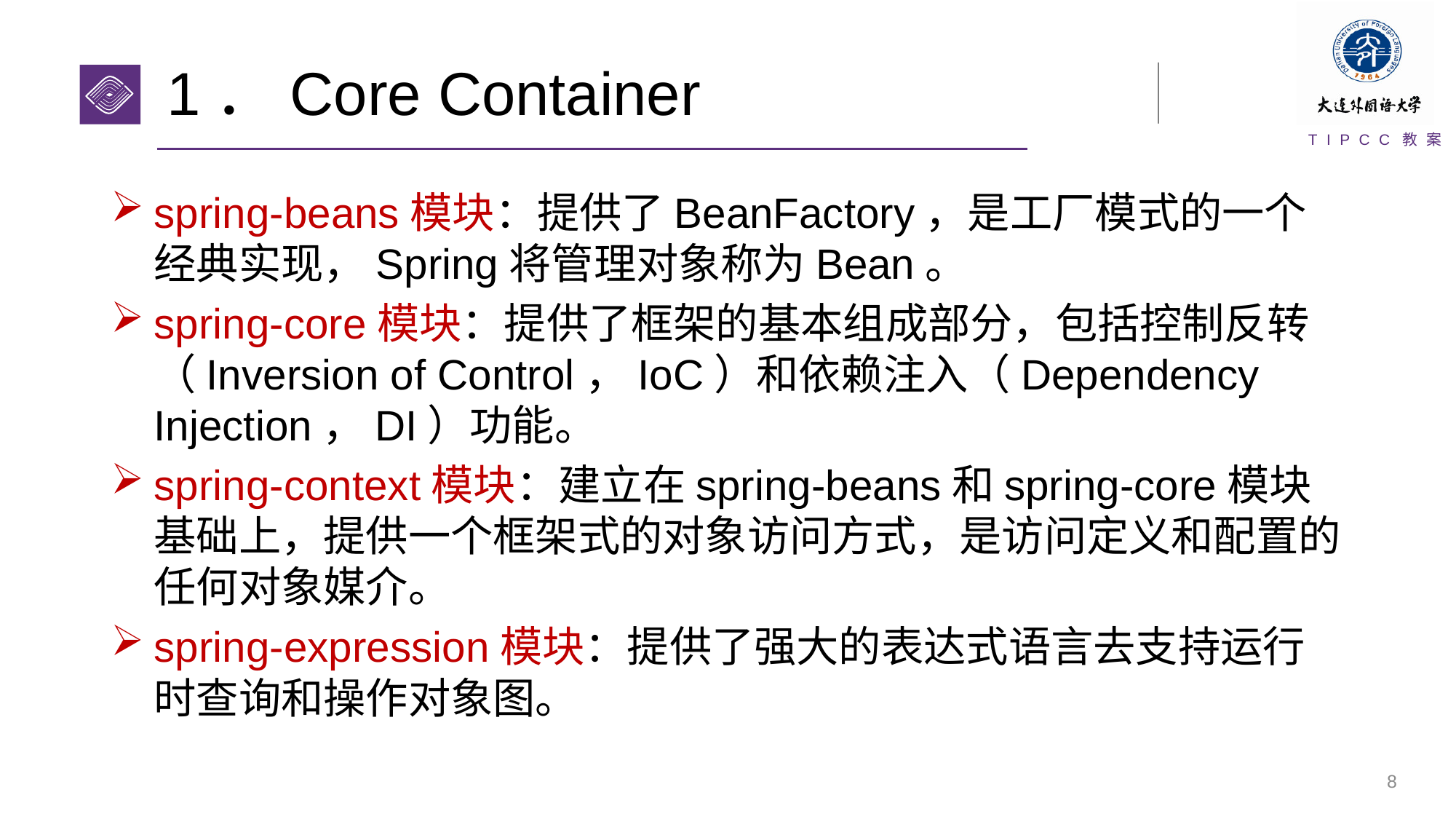

# 1．Core Container
spring-beans模块：提供了BeanFactory，是工厂模式的一个经典实现，Spring将管理对象称为Bean。
spring-core模块：提供了框架的基本组成部分，包括控制反转（Inversion of Control，IoC）和依赖注入（Dependency Injection，DI）功能。
spring-context模块：建立在spring-beans和spring-core模块基础上，提供一个框架式的对象访问方式，是访问定义和配置的任何对象媒介。
spring-expression模块：提供了强大的表达式语言去支持运行时查询和操作对象图。
8